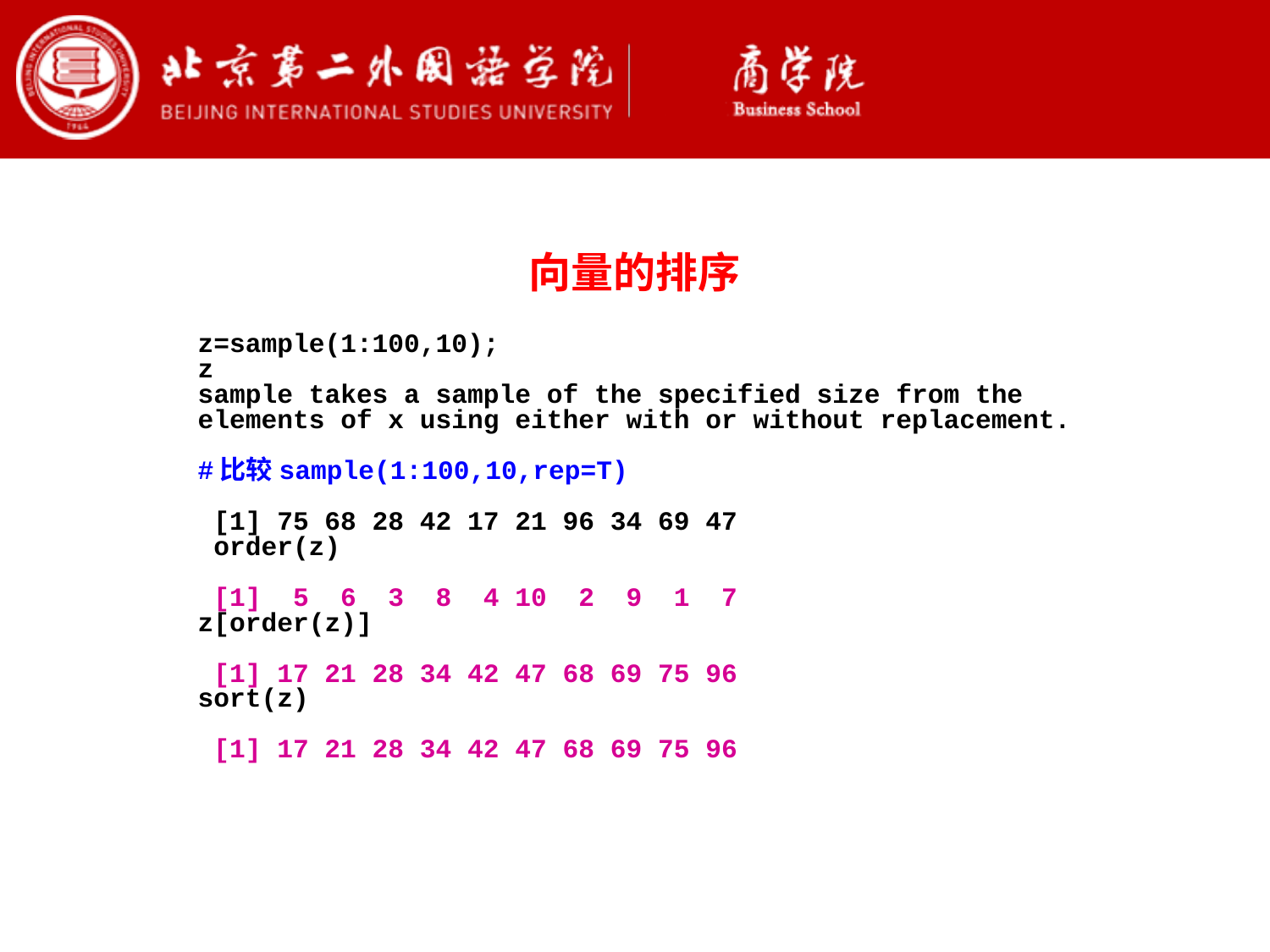

向量的排序
z=sample(1:100,10);
z
sample takes a sample of the specified size from the elements of x using either with or without replacement.

#比较sample(1:100,10,rep=T)

 [1] 75 68 28 42 17 21 96 34 69 47
 order(z)

 [1]  5  6  3  8  4 10  2  9  1  7
z[order(z)]

 [1] 17 21 28 34 42 47 68 69 75 96
sort(z)

 [1] 17 21 28 34 42 47 68 69 75 96